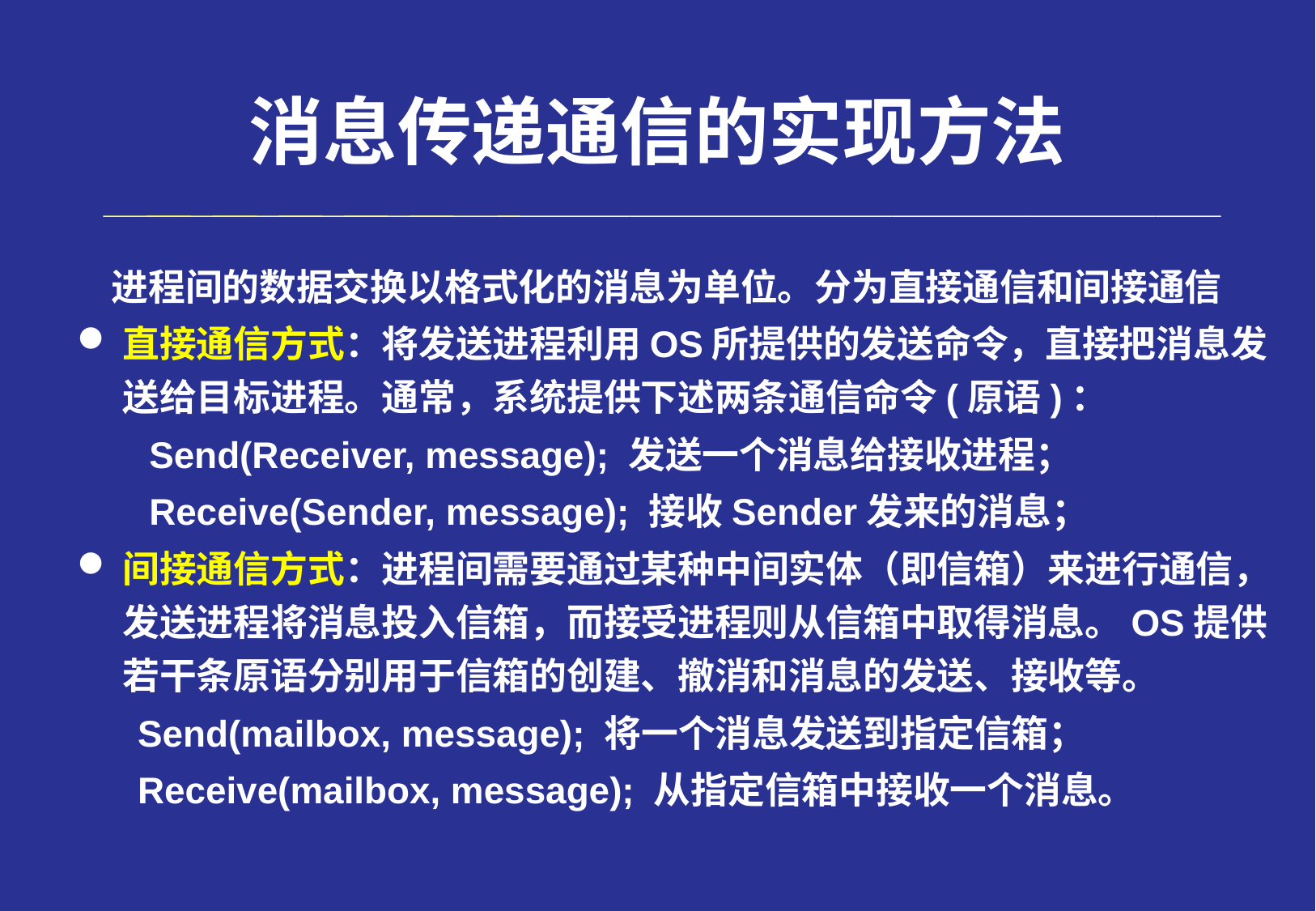

# 消息传递通信的实现方法
   进程间的数据交换以格式化的消息为单位。分为直接通信和间接通信
直接通信方式：将发送进程利用OS所提供的发送命令，直接把消息发送给目标进程。通常，系统提供下述两条通信命令(原语)：
       Send(Receiver, message); 发送一个消息给接收进程；
       Receive(Sender, message); 接收Sender发来的消息；
间接通信方式：进程间需要通过某种中间实体（即信箱）来进行通信，发送进程将消息投入信箱，而接受进程则从信箱中取得消息。OS提供若干条原语分别用于信箱的创建、撤消和消息的发送、接收等。
Send(mailbox, message); 将一个消息发送到指定信箱；
Receive(mailbox, message); 从指定信箱中接收一个消息。